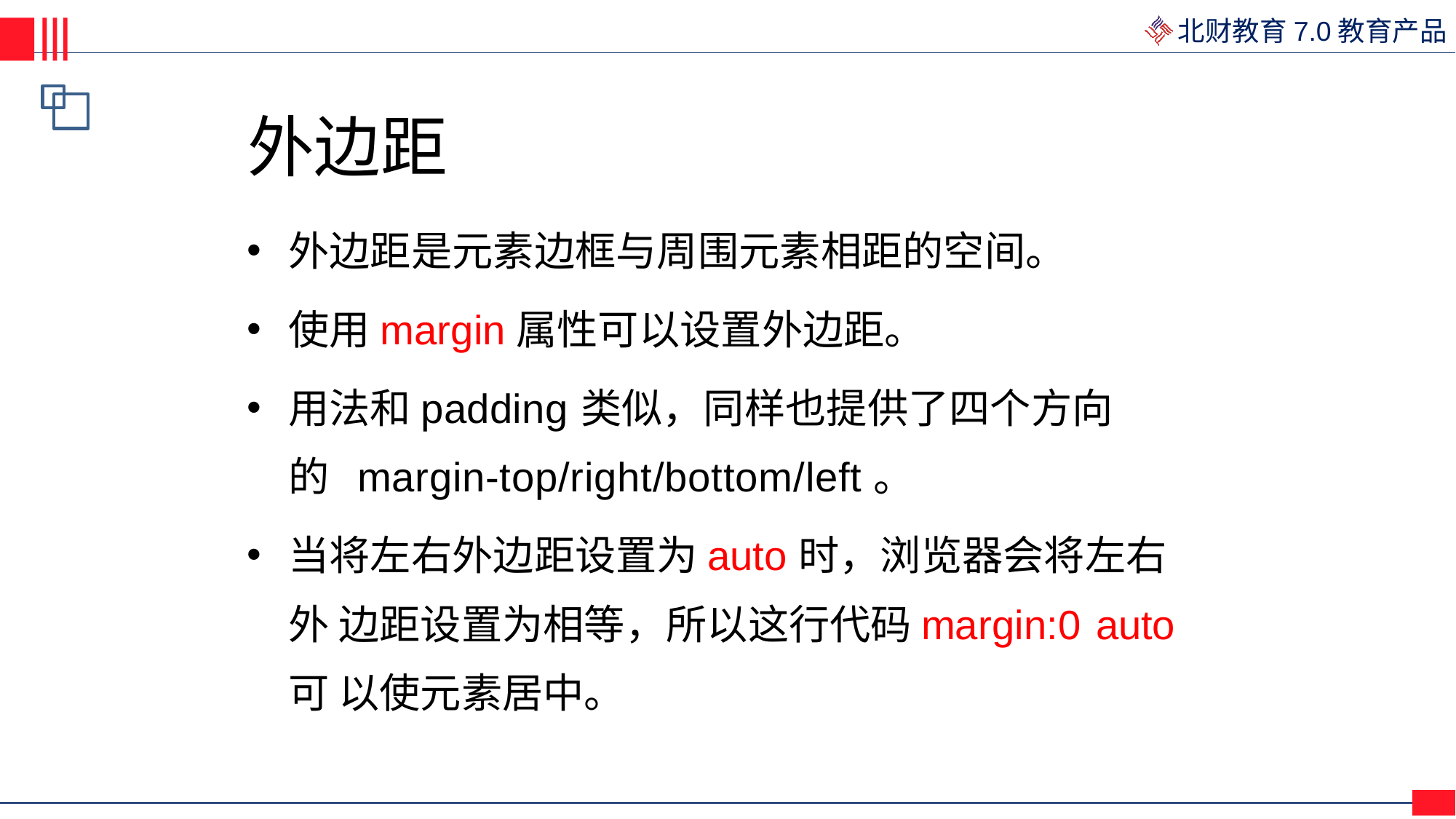

# 外边距
外边距是元素边框与周围元素相距的空间。
使用margin属性可以设置外边距。
用法和padding类似，同样也提供了四个方向的  margin-top/right/bottom/left。
当将左右外边距设置为auto时，浏览器会将左右外 边距设置为相等，所以这行代码margin:0 auto可 以使元素居中。